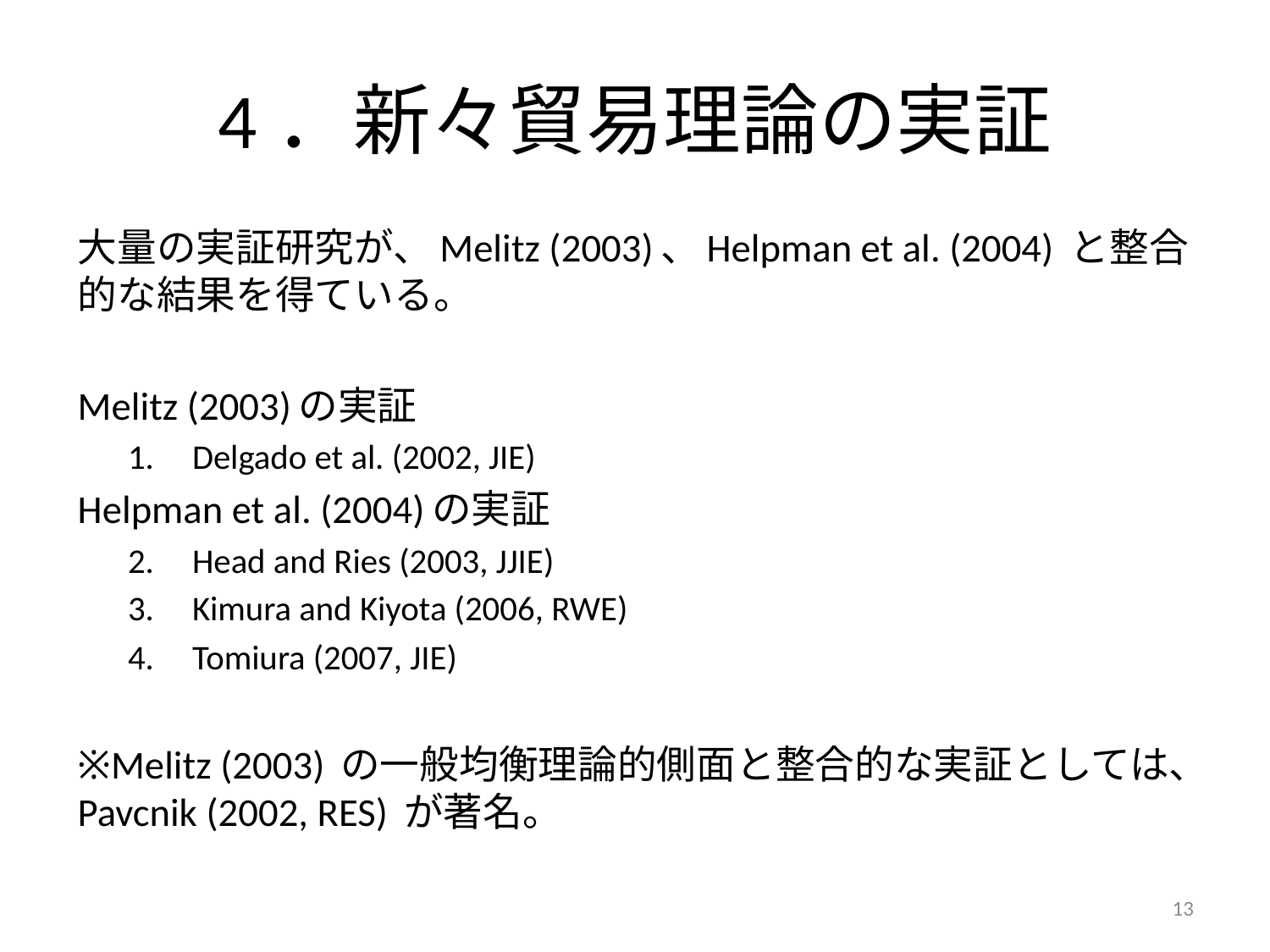

# 4．新々貿易理論の実証
大量の実証研究が、Melitz (2003)、Helpman et al. (2004) と整合的な結果を得ている。

Melitz (2003)の実証
Delgado et al. (2002, JIE)
Helpman et al. (2004)の実証
Head and Ries (2003, JJIE)
Kimura and Kiyota (2006, RWE)
Tomiura (2007, JIE)

※Melitz (2003) の一般均衡理論的側面と整合的な実証としては、Pavcnik (2002, RES) が著名。

13